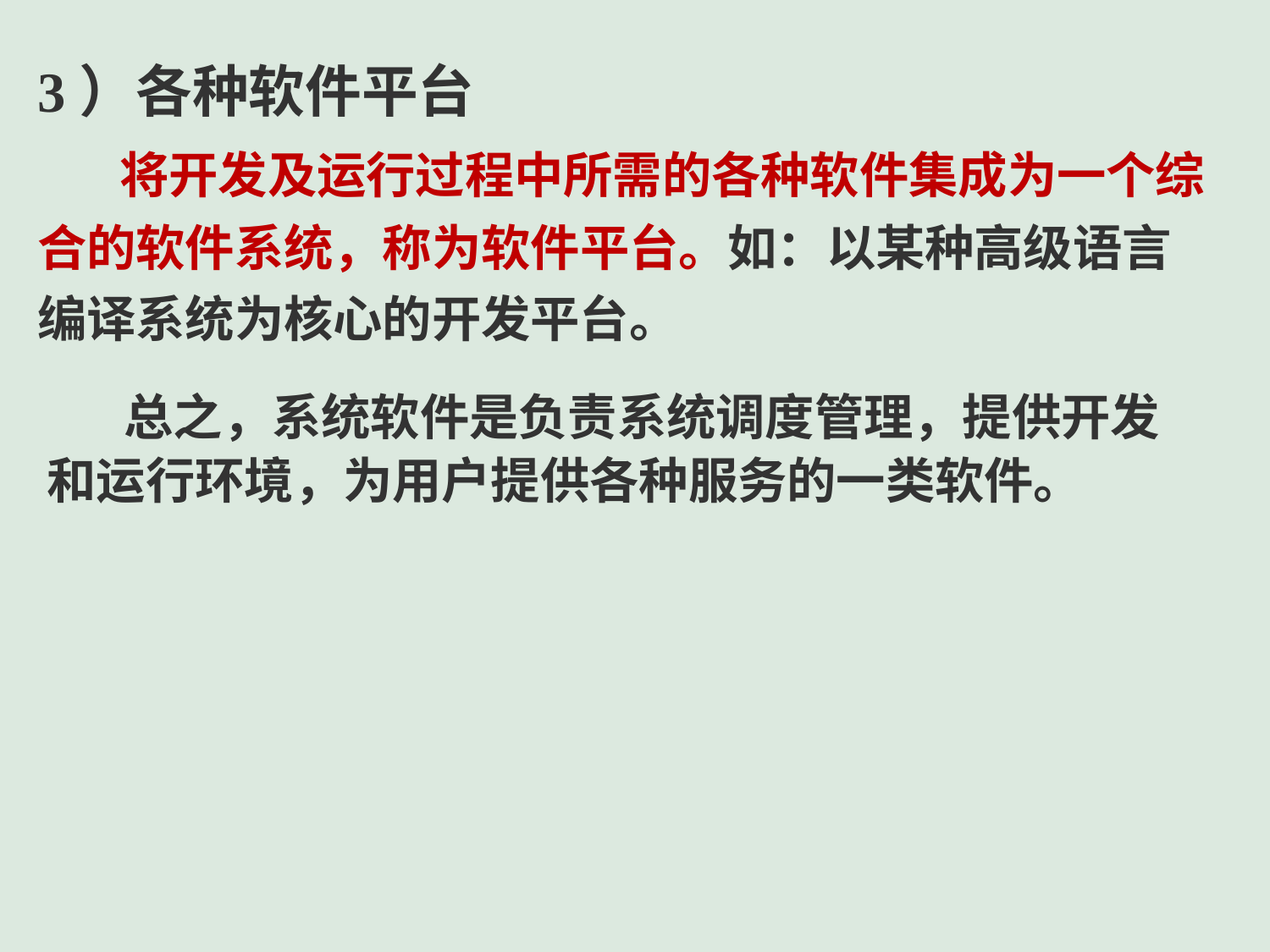

3）各种软件平台
　  将开发及运行过程中所需的各种软件集成为一个综合的软件系统，称为软件平台。如：以某种高级语言编译系统为核心的开发平台。
       总之，系统软件是负责系统调度管理，提供开发和运行环境，为用户提供各种服务的一类软件。
30